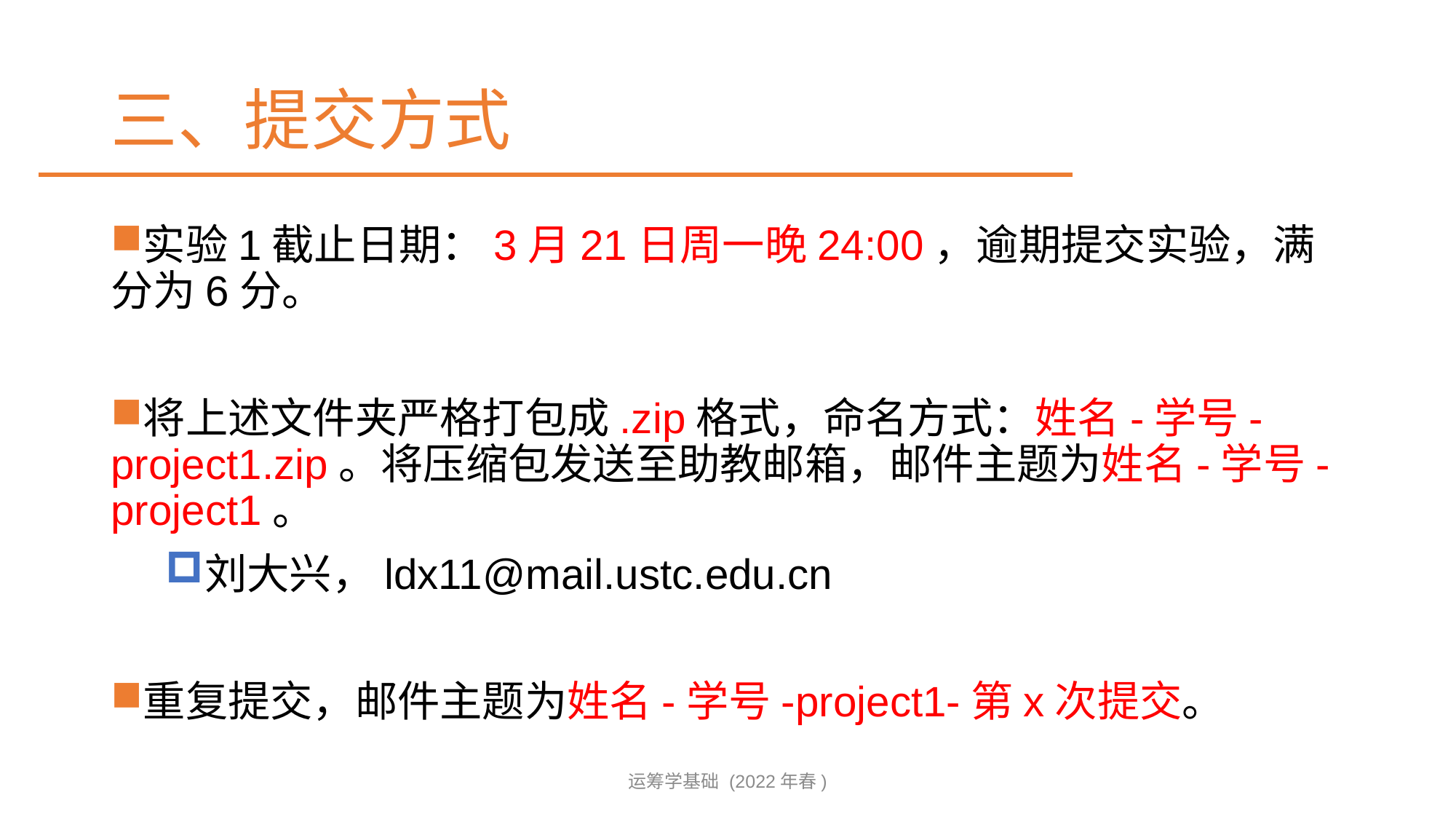

# 三、提交方式
实验1截止日期：3月21日周一晚24:00，逾期提交实验，满分为6分。

将上述文件夹严格打包成.zip格式，命名方式：姓名-学号-project1.zip。将压缩包发送至助教邮箱，邮件主题为姓名-学号-project1。
刘大兴，ldx11@mail.ustc.edu.cn

重复提交，邮件主题为姓名-学号-project1-第x次提交。

运筹学基础 (2022年春)
6